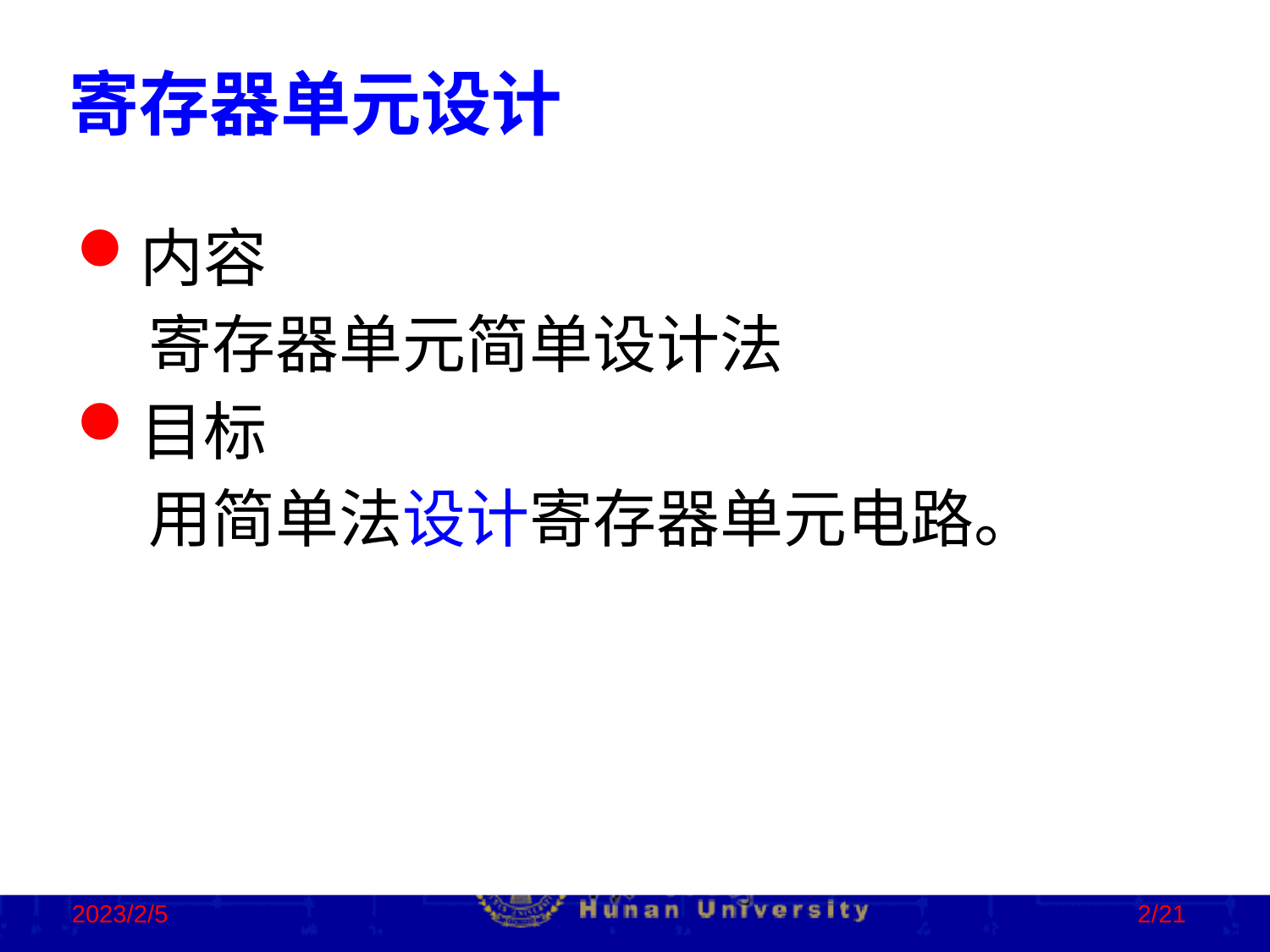

寄存器单元设计
内容
    寄存器单元简单设计法
目标
    用简单法设计寄存器单元电路。
2023/2/5
2/21